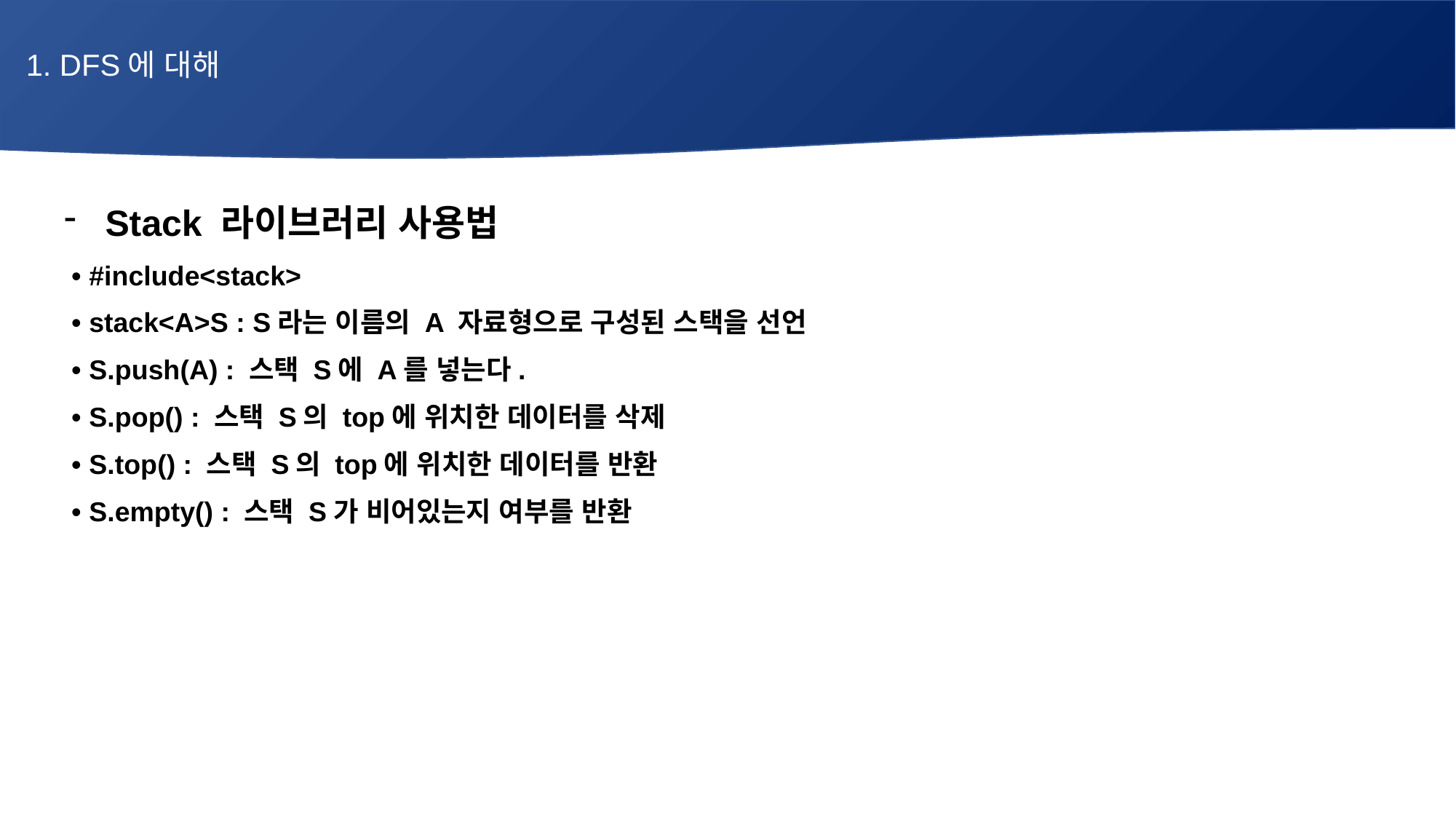

1. DFS에 대해
# 매주 1 과제 LV2
Stack 라이브러리 사용법
 • #include<stack>
 • stack<A>S : S라는 이름의 A 자료형으로 구성된 스택을 선언
 • S.push(A) : 스택 S에 A를 넣는다.
 • S.pop() : 스택 S의 top에 위치한 데이터를 삭제
 • S.top() : 스택 S의 top에 위치한 데이터를 반환
 • S.empty() : 스택 S가 비어있는지 여부를 반환